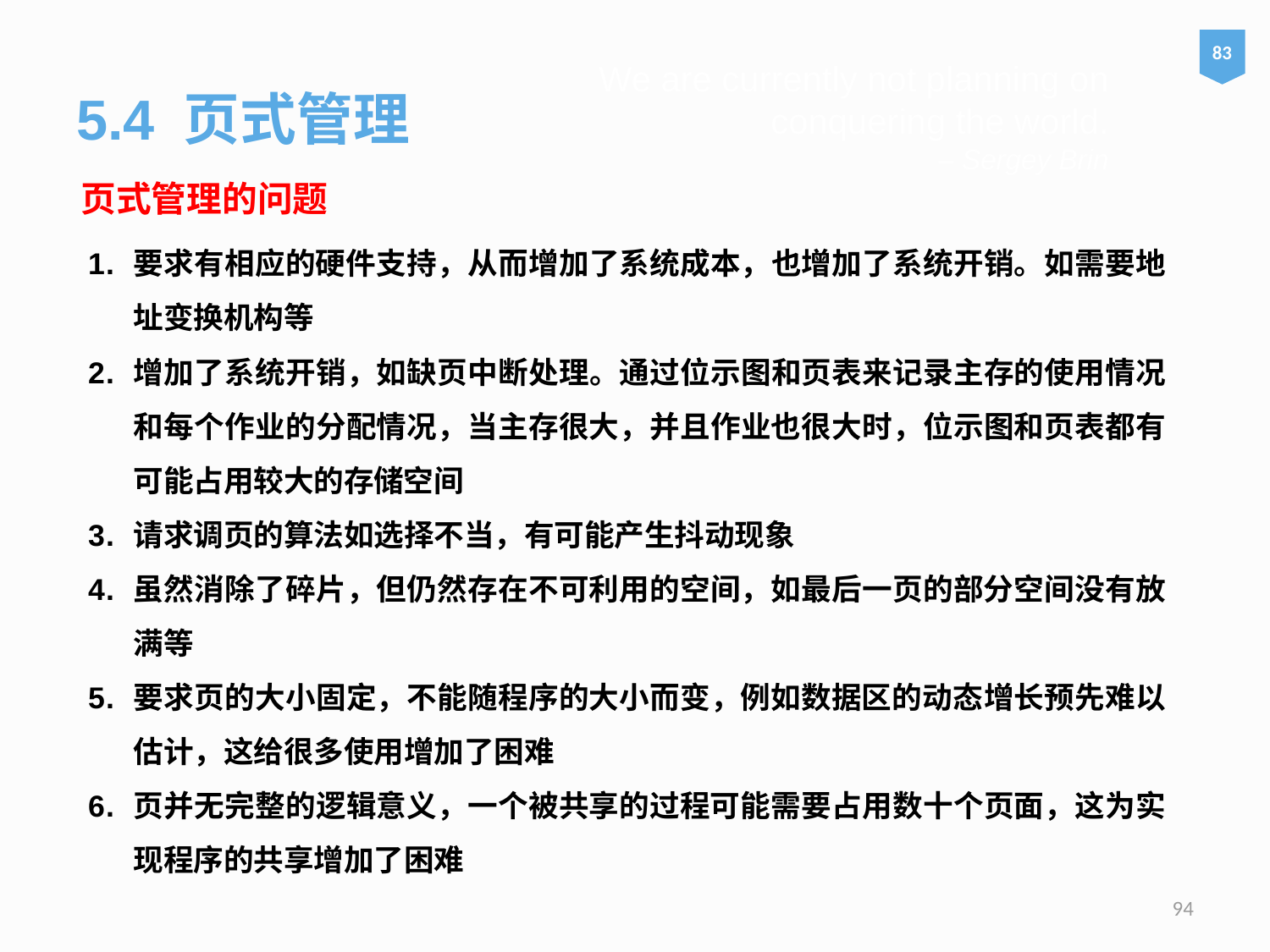

83
# We are currently not planning on conquering the world. – Sergey Brin
5.4 页式管理
页式管理的问题

要求有相应的硬件支持，从而增加了系统成本，也增加了系统开销。如需要地址变换机构等
增加了系统开销，如缺页中断处理。通过位示图和页表来记录主存的使用情况和每个作业的分配情况，当主存很大，并且作业也很大时，位示图和页表都有可能占用较大的存储空间
请求调页的算法如选择不当，有可能产生抖动现象
虽然消除了碎片，但仍然存在不可利用的空间，如最后一页的部分空间没有放满等
要求页的大小固定，不能随程序的大小而变，例如数据区的动态增长预先难以估计，这给很多使用增加了困难
页并无完整的逻辑意义，一个被共享的过程可能需要占用数十个页面，这为实现程序的共享增加了困难

94